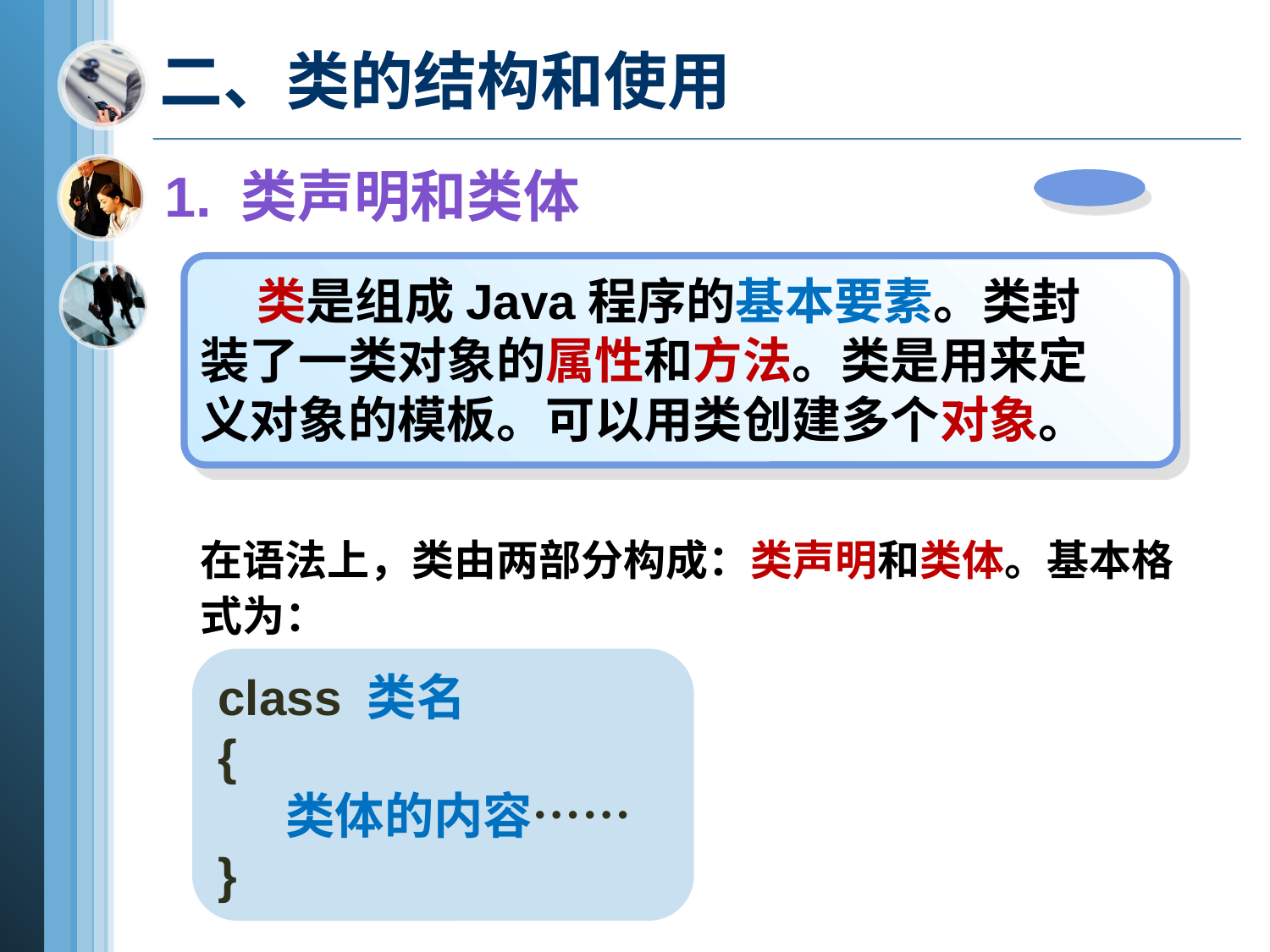

# 二、类的结构和使用
1. 类声明和类体

    类是组成Java程序的基本要素。类封装了一类对象的属性和方法。类是用来定义对象的模板。可以用类创建多个对象。
在语法上，类由两部分构成：类声明和类体。基本格式为：
class 类名
{
     类体的内容……
}